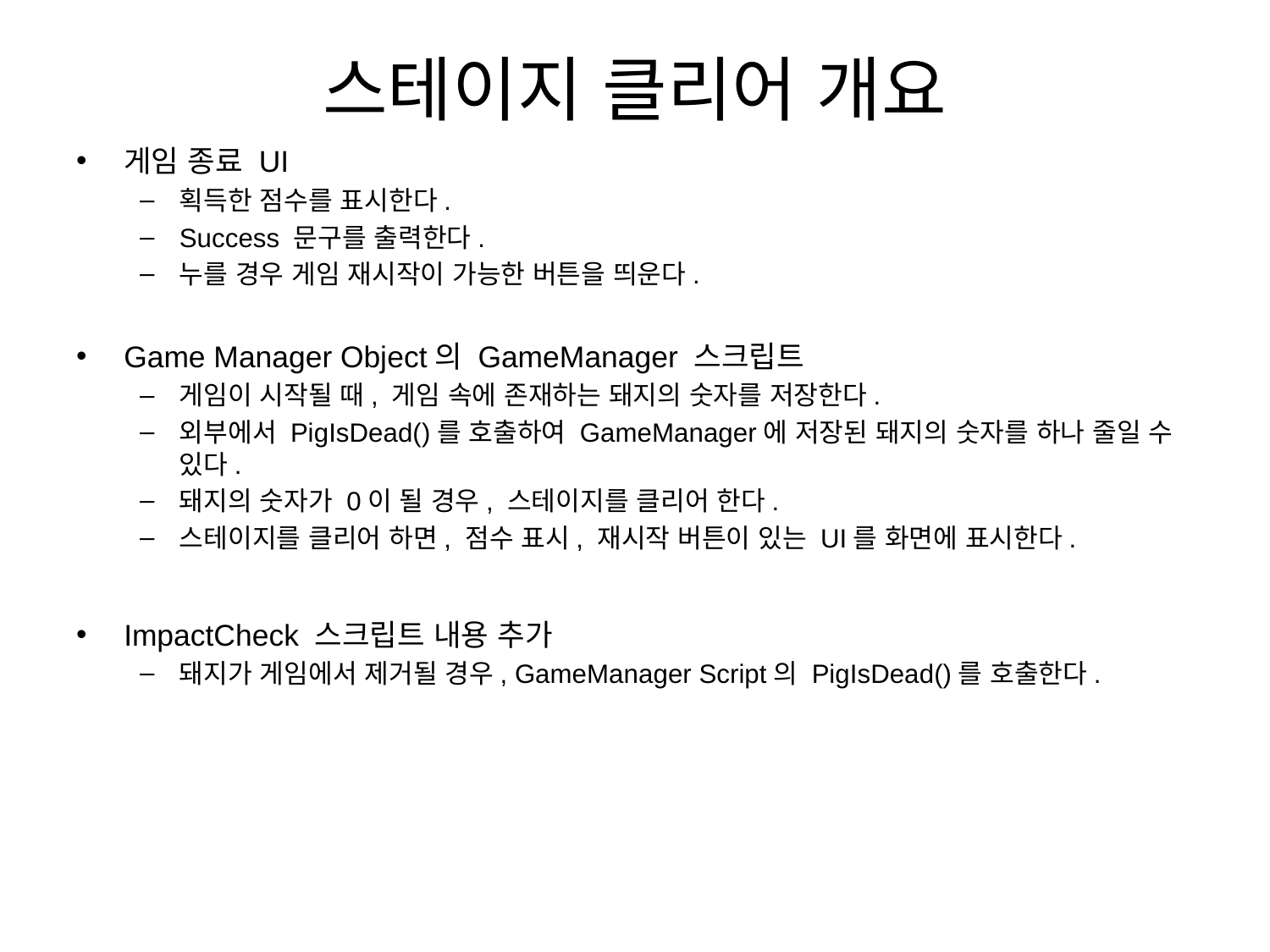

# 스테이지 클리어 개요
게임 종료 UI
획득한 점수를 표시한다.
Success 문구를 출력한다.
누를 경우 게임 재시작이 가능한 버튼을 띄운다.

Game Manager Object의 GameManager 스크립트
게임이 시작될 때, 게임 속에 존재하는 돼지의 숫자를 저장한다.
외부에서 PigIsDead()를 호출하여 GameManager에 저장된 돼지의 숫자를 하나 줄일 수 있다.
돼지의 숫자가 0이 될 경우, 스테이지를 클리어 한다.
스테이지를 클리어 하면, 점수 표시, 재시작 버튼이 있는 UI를 화면에 표시한다.

ImpactCheck 스크립트 내용 추가
돼지가 게임에서 제거될 경우, GameManager Script의 PigIsDead()를 호출한다.